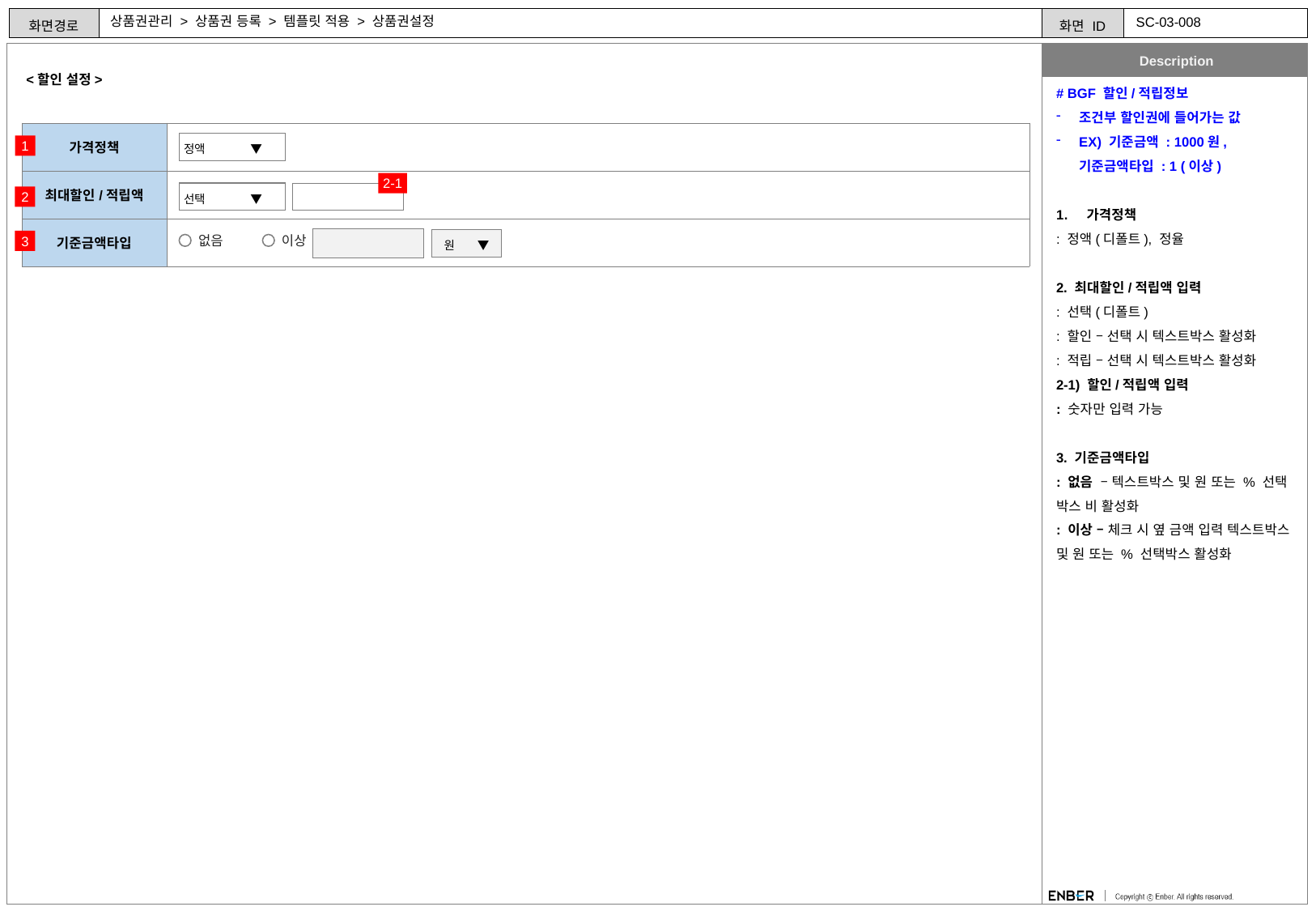

# 상품권관리 > 상품권 등록 > 템플릿 적용 > 상품권설정
SC-03-008
<할인 설정>
# BGF 할인/적립정보
조건부 할인권에 들어가는 값
EX) 기준금액 : 1000원, 기준금액타입 : 1 (이상)

가격정책
: 정액(디폴트), 정율

2. 최대할인/적립액 입력
: 선택(디폴트)
: 할인 – 선택 시 텍스트박스 활성화
: 적립 – 선택 시 텍스트박스 활성화
2-1) 할인/적립액 입력
: 숫자만 입력 가능

3. 기준금액타입
: 없음  – 텍스트박스 및 원 또는 % 선택 박스 비 활성화
: 이상 – 체크 시 옆 금액 입력 텍스트박스 및 원 또는 % 선택박스 활성화

| 가격정책 |  |
| --- | --- |
| 최대할인/적립액 |  |
| 기준금액타입 |  |
정액              ▼
1
2-1
선택              ▼

2

원       ▼
3
없음

이상